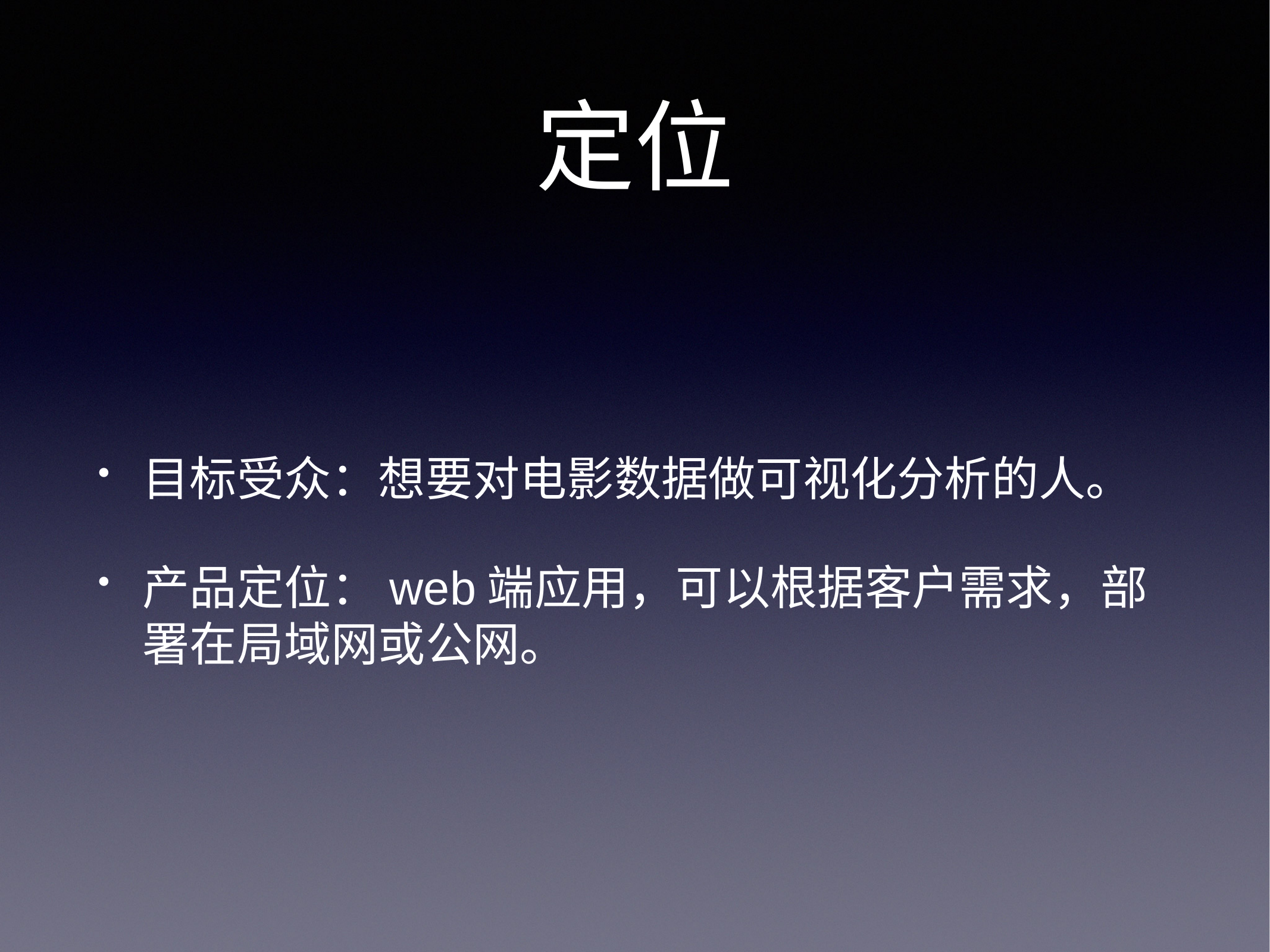

目标受众：想要对电影数据做可视化分析的人。
产品定位：web端应用，可以根据客户需求，部署在局域网或公网。
# 定位